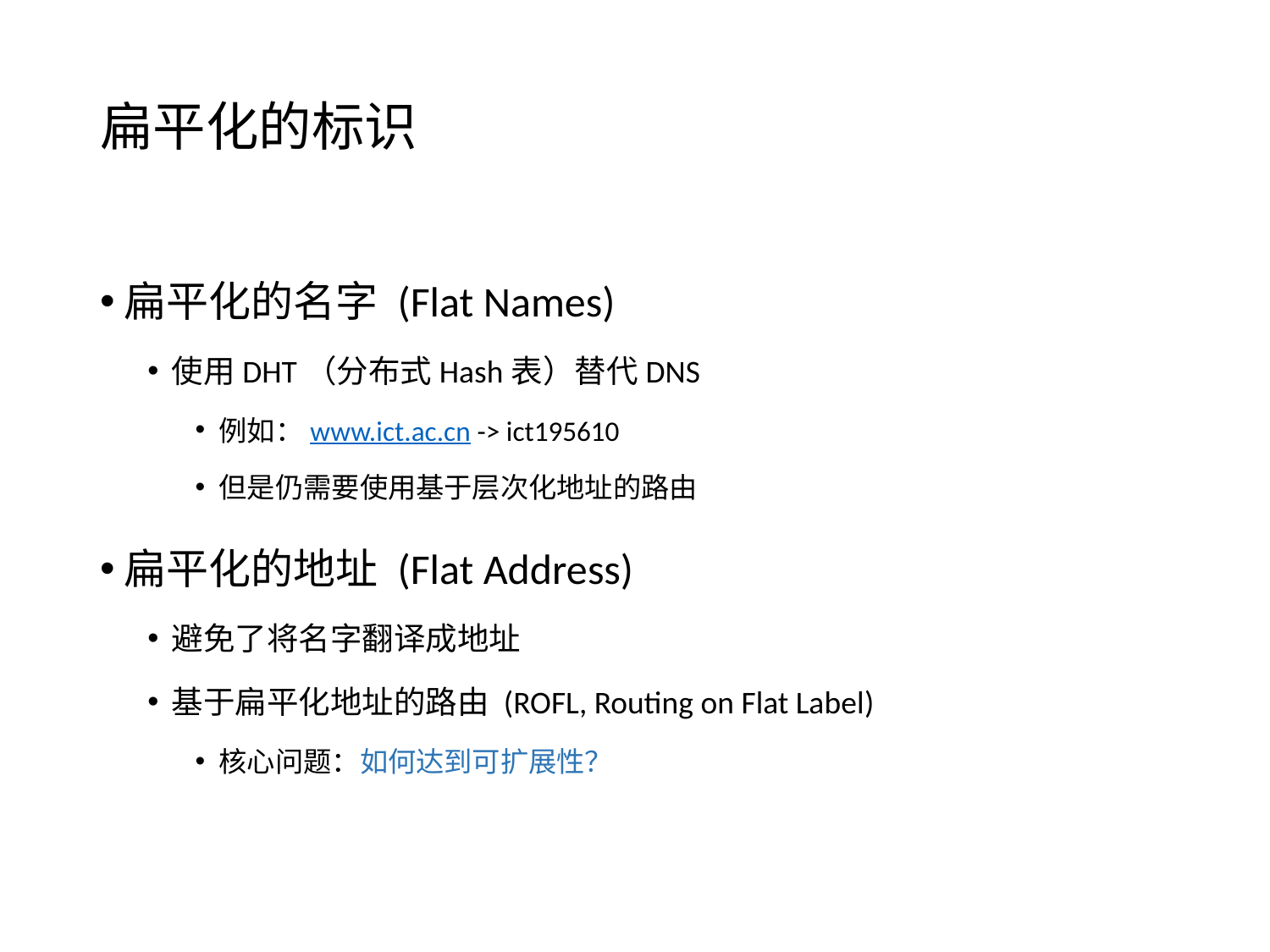

# 扁平化的标识
扁平化的名字 (Flat Names)
使用DHT（分布式Hash表）替代DNS
例如：www.ict.ac.cn -> ict195610
但是仍需要使用基于层次化地址的路由
扁平化的地址 (Flat Address)
避免了将名字翻译成地址
基于扁平化地址的路由 (ROFL, Routing on Flat Label)
核心问题：如何达到可扩展性？
52